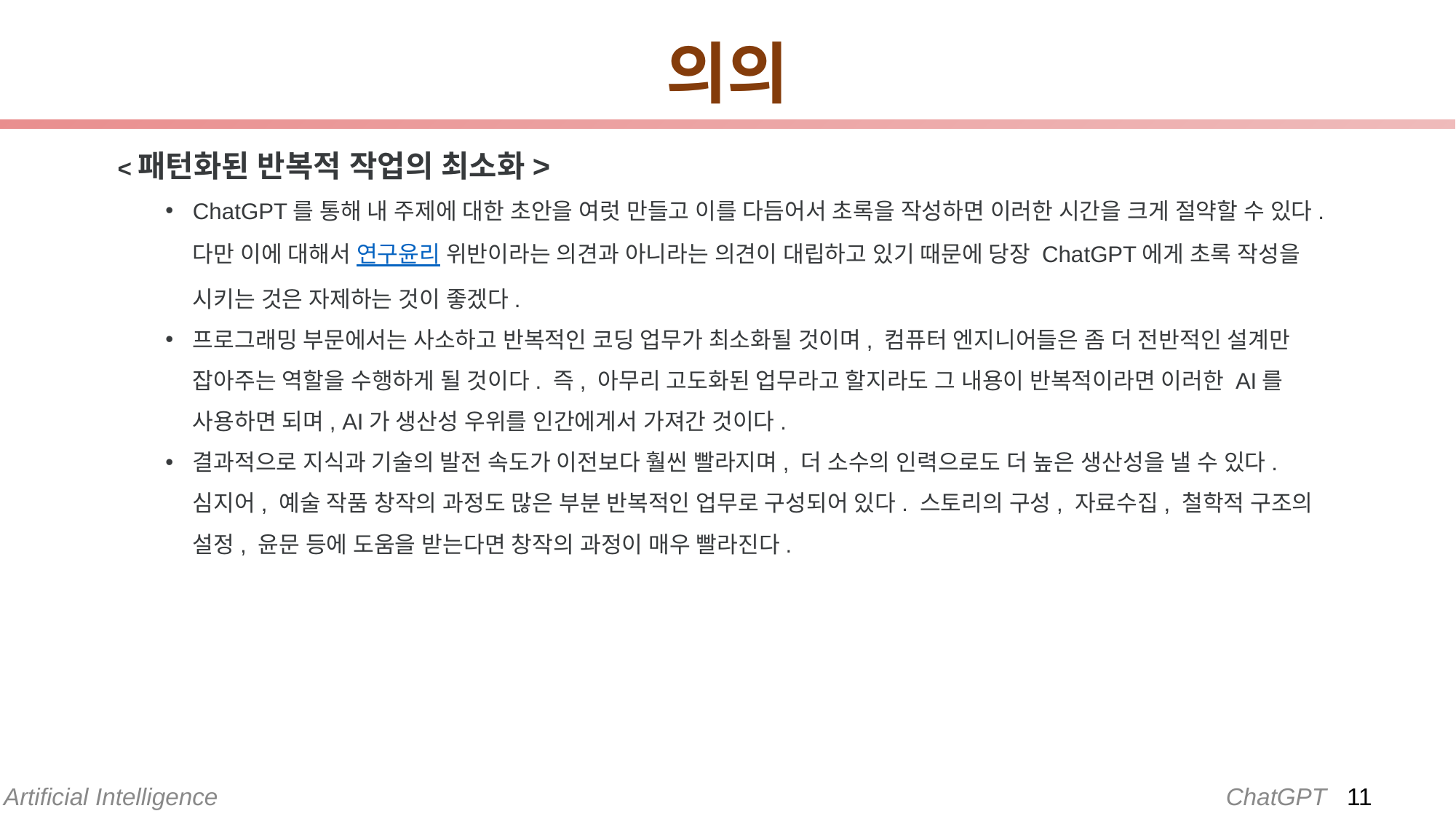

# 의의
 <패턴화된 반복적 작업의 최소화>
ChatGPT를 통해 내 주제에 대한 초안을 여럿 만들고 이를 다듬어서 초록을 작성하면 이러한 시간을 크게 절약할 수 있다. 다만 이에 대해서 연구윤리 위반이라는 의견과 아니라는 의견이 대립하고 있기 때문에 당장 ChatGPT에게 초록 작성을 시키는 것은 자제하는 것이 좋겠다.
프로그래밍 부문에서는 사소하고 반복적인 코딩 업무가 최소화될 것이며, 컴퓨터 엔지니어들은 좀 더 전반적인 설계만 잡아주는 역할을 수행하게 될 것이다. 즉, 아무리 고도화된 업무라고 할지라도 그 내용이 반복적이라면 이러한 AI를 사용하면 되며, AI가 생산성 우위를 인간에게서 가져간 것이다.
결과적으로 지식과 기술의 발전 속도가 이전보다 훨씬 빨라지며, 더 소수의 인력으로도 더 높은 생산성을 낼 수 있다. 심지어, 예술 작품 창작의 과정도 많은 부분 반복적인 업무로 구성되어 있다. 스토리의 구성, 자료수집, 철학적 구조의 설정, 윤문 등에 도움을 받는다면 창작의 과정이 매우 빨라진다.